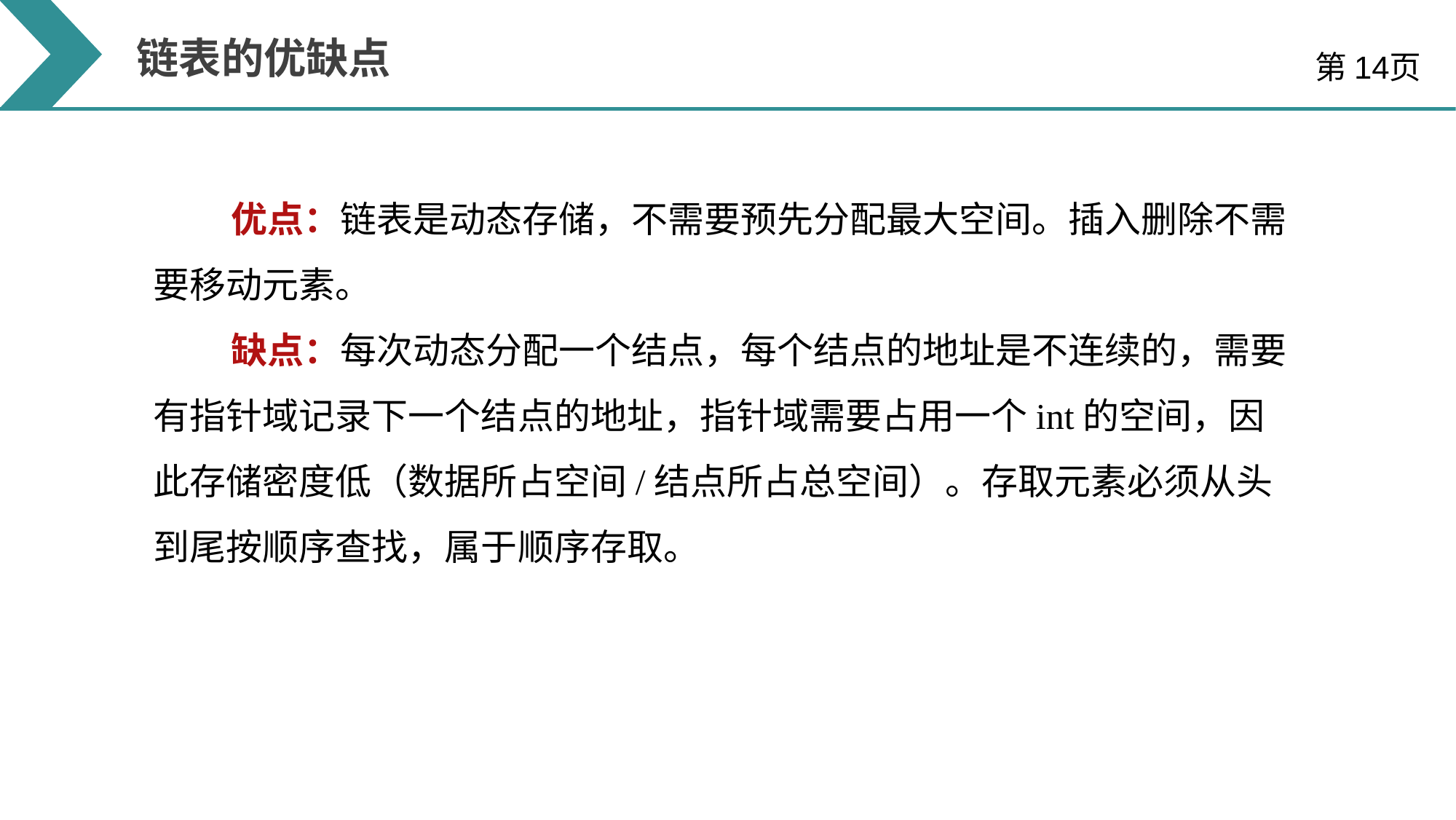

链表的优缺点
第14页
优点：链表是动态存储，不需要预先分配最大空间。插入删除不需要移动元素。
缺点：每次动态分配一个结点，每个结点的地址是不连续的，需要有指针域记录下一个结点的地址，指针域需要占用一个int的空间，因此存储密度低（数据所占空间/结点所占总空间）。存取元素必须从头到尾按顺序查找，属于顺序存取。